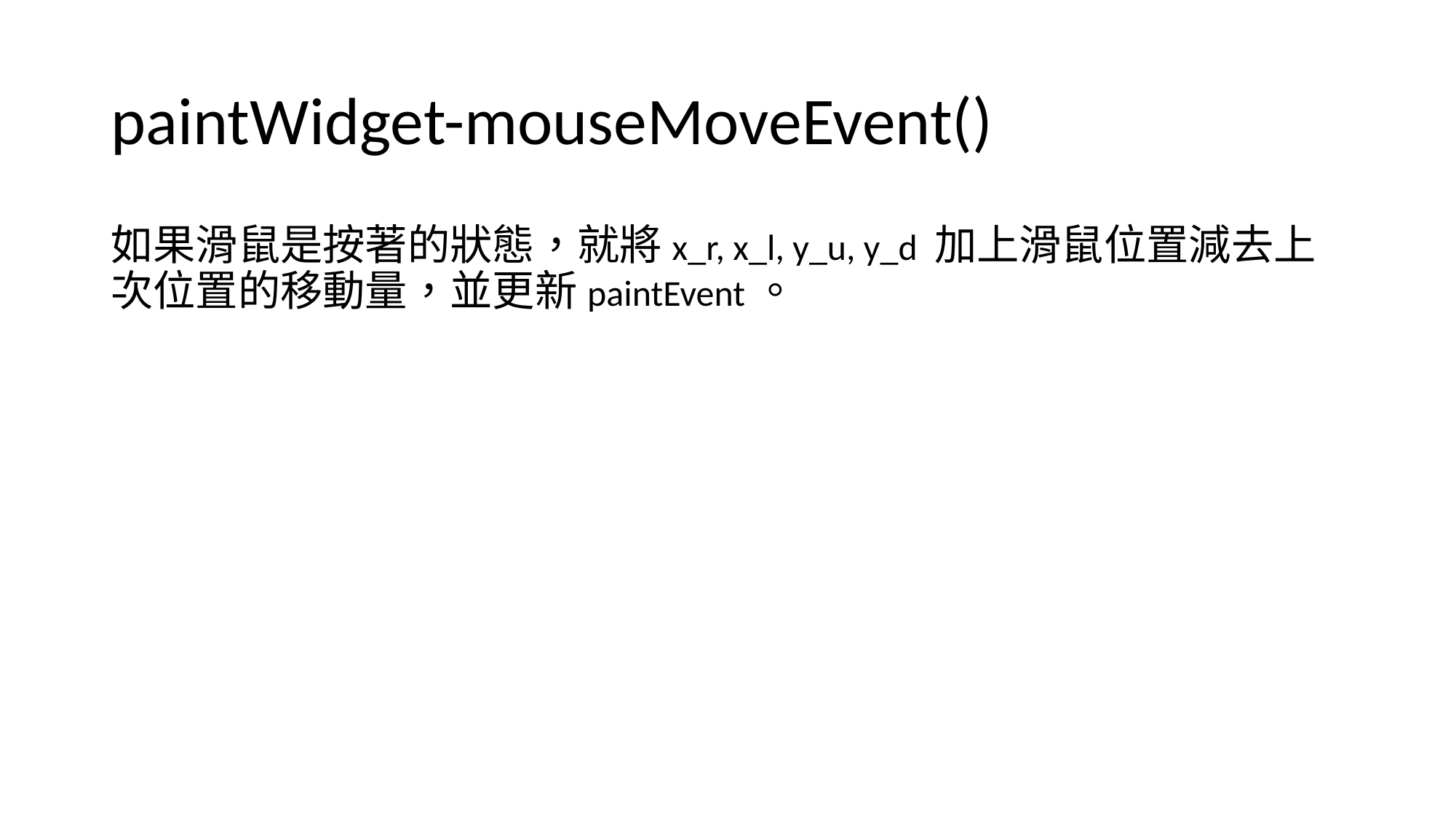

# paintWidget-mouseMoveEvent()
如果滑鼠是按著的狀態，就將x_r, x_l, y_u, y_d 加上滑鼠位置減去上次位置的移動量，並更新paintEvent。